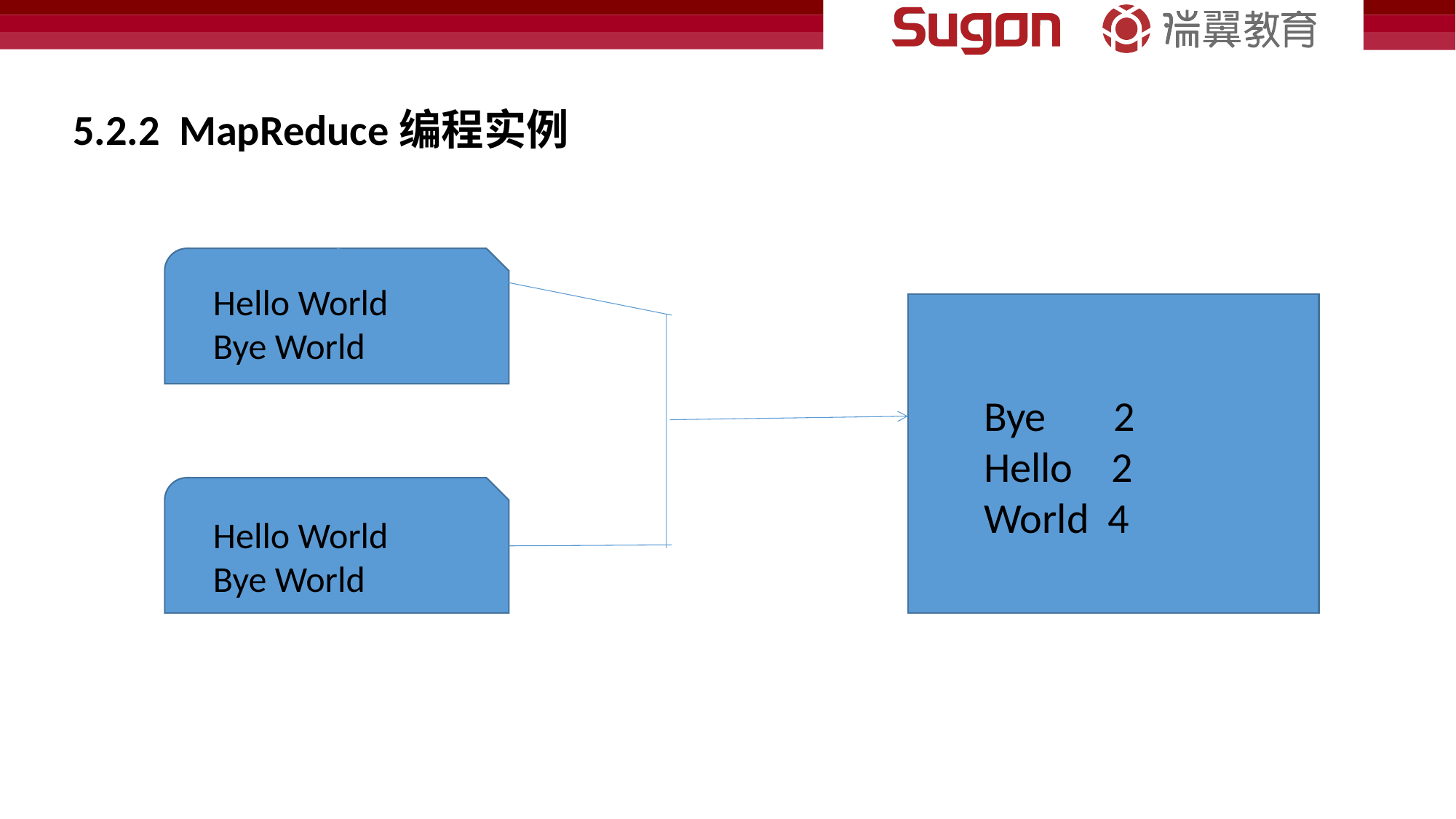

5.2.2  MapReduce编程实例

Hello World
Bye World

Bye       2
Hello    2
World  4

Hello World
Bye World